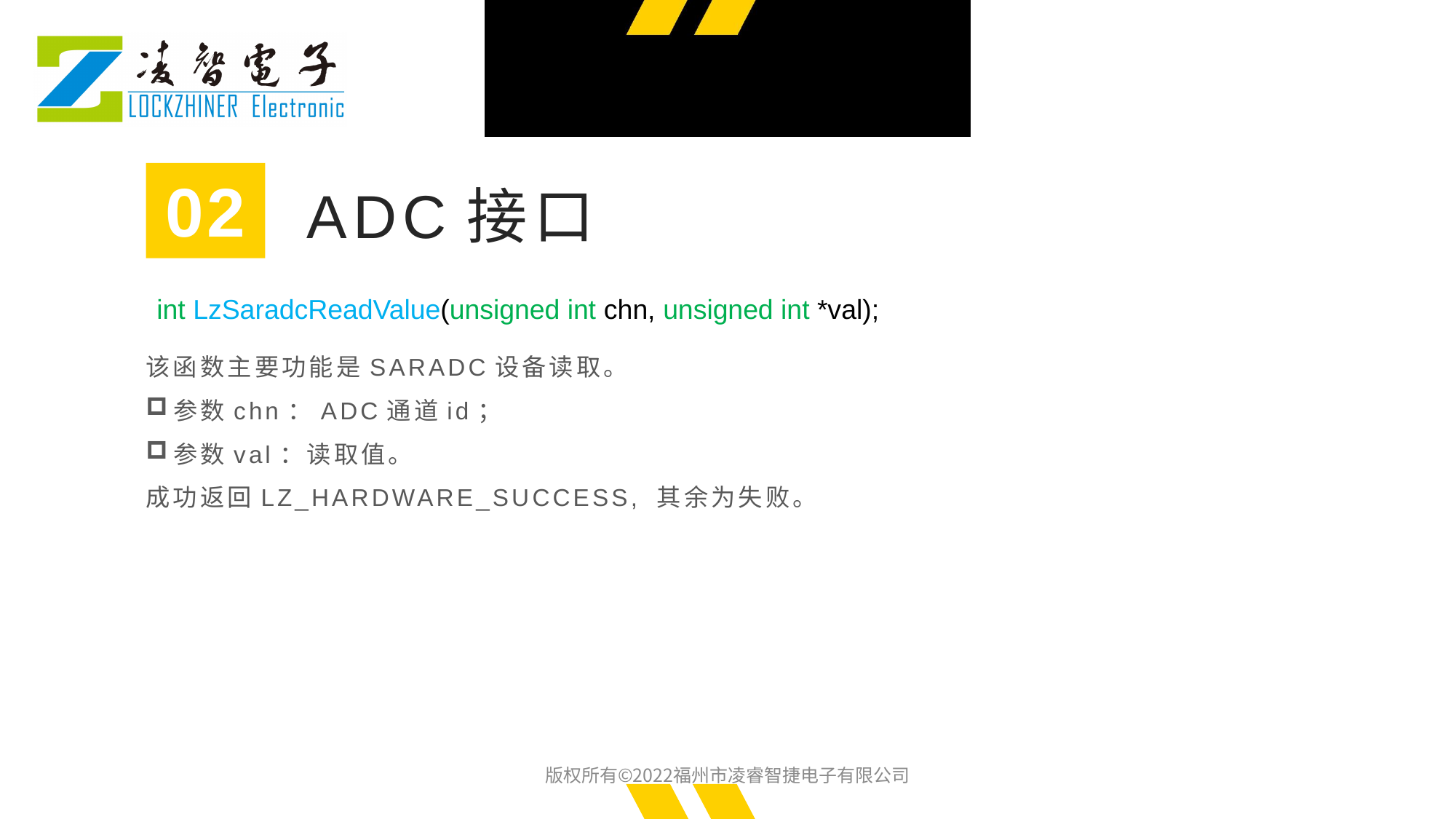

02
ADC接口
int LzSaradcReadValue(unsigned int chn, unsigned int *val);
该函数主要功能是SARADC设备读取。
参数chn：ADC通道id；
参数val：读取值。
成功返回LZ_HARDWARE_SUCCESS, 其余为失败。
版权所有©2022福州市凌睿智捷电子有限公司
7